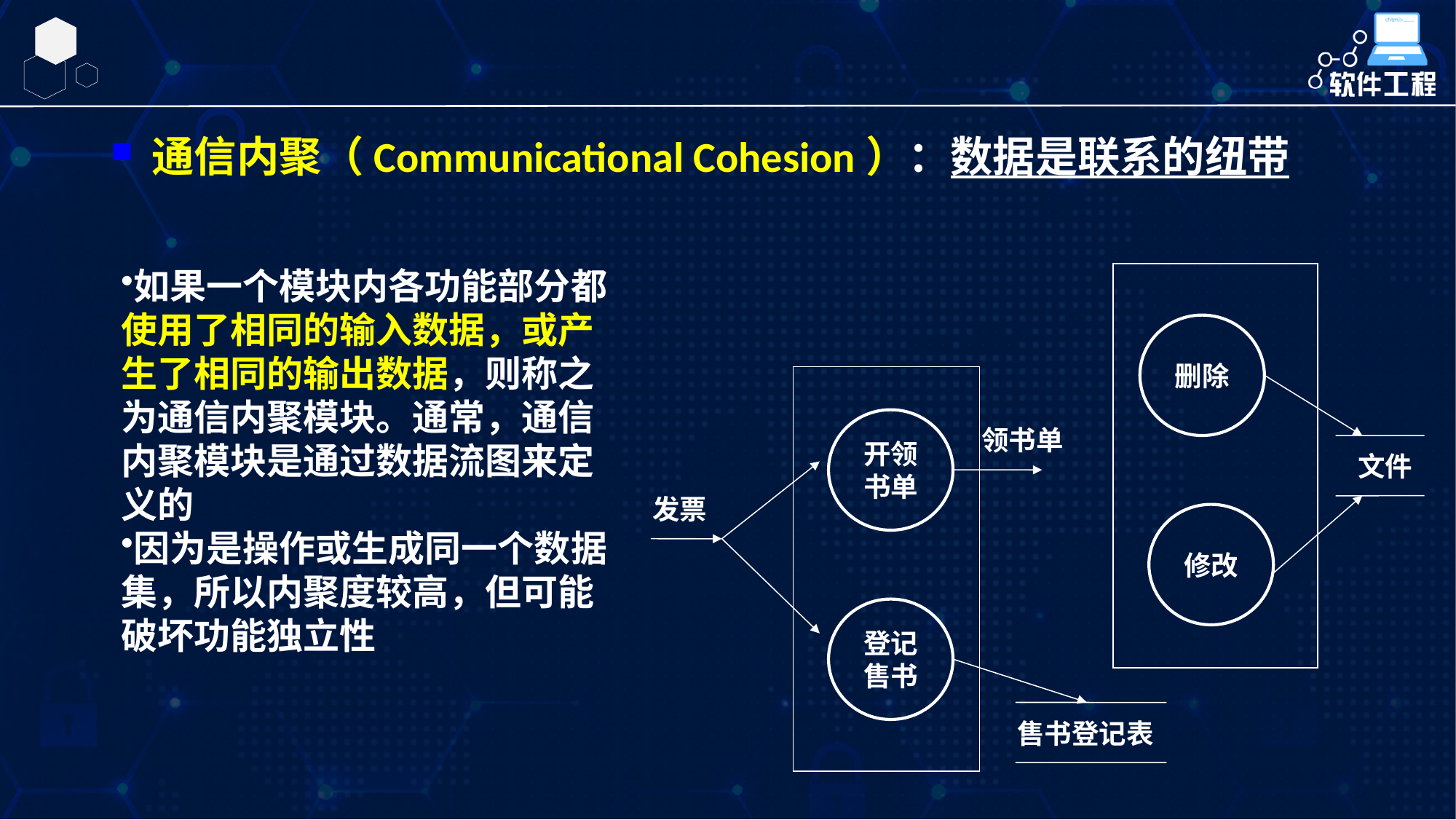

通信内聚（Communicational Cohesion）：数据是联系的纽带
如果一个模块内各功能部分都使用了相同的输入数据，或产生了相同的输出数据，则称之为通信内聚模块。通常，通信内聚模块是通过数据流图来定义的
因为是操作或生成同一个数据集，所以内聚度较高，但可能破坏功能独立性

删除

开领
书单
领书单

发票

修改

登记
售书

售书登记表

文件